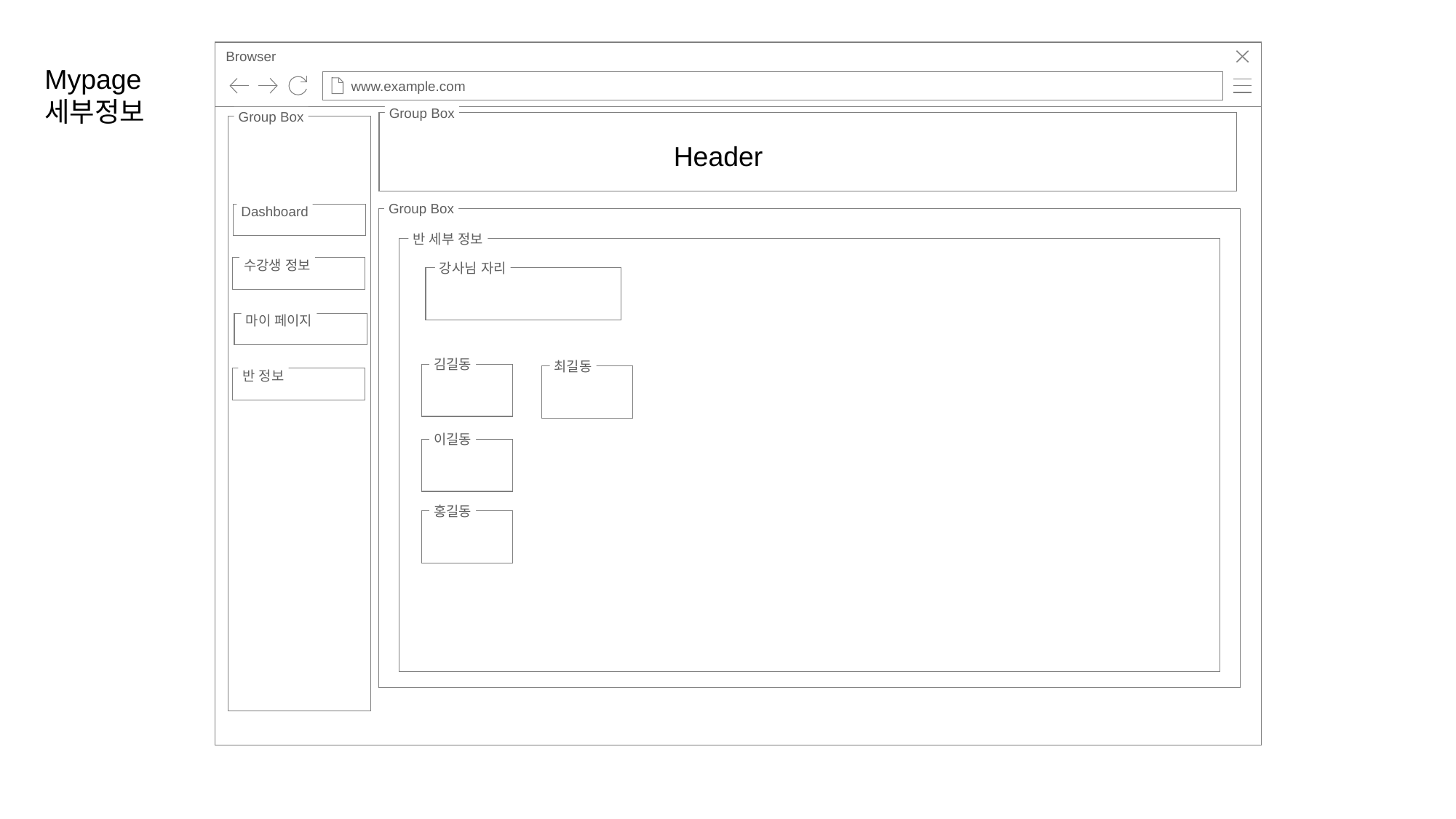

Browser

www.example.com

Mypage
세부정보
Group Box

Group Box

Dashboard

수강생 정보

마이 페이지

반 정보

Header
Group Box

반 세부 정보

강사님 자리

nav
김길동

최길동

이길동

홍길동